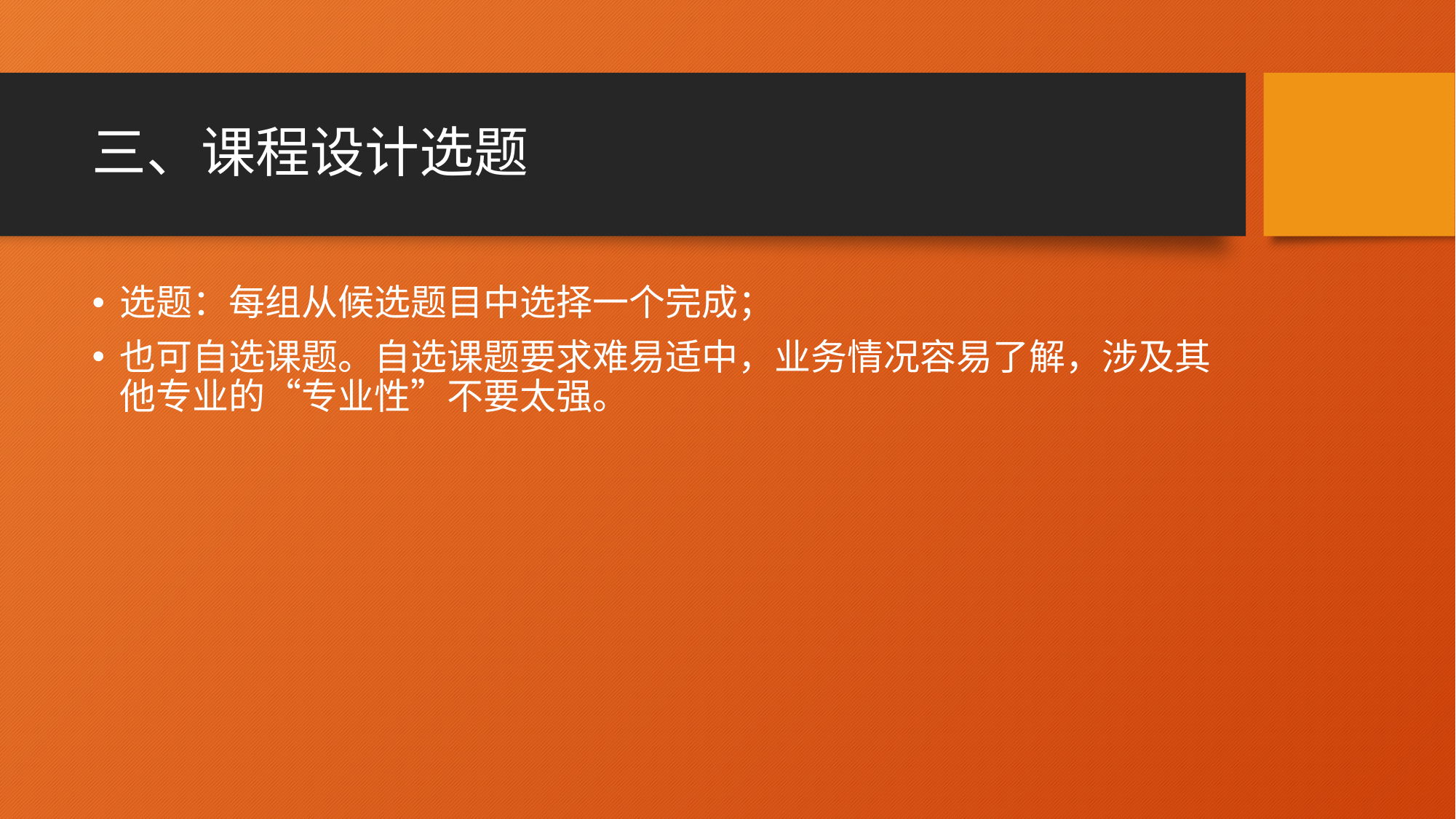

# 三、课程设计选题
选题：每组从候选题目中选择一个完成；
也可自选课题。自选课题要求难易适中，业务情况容易了解，涉及其他专业的“专业性”不要太强。